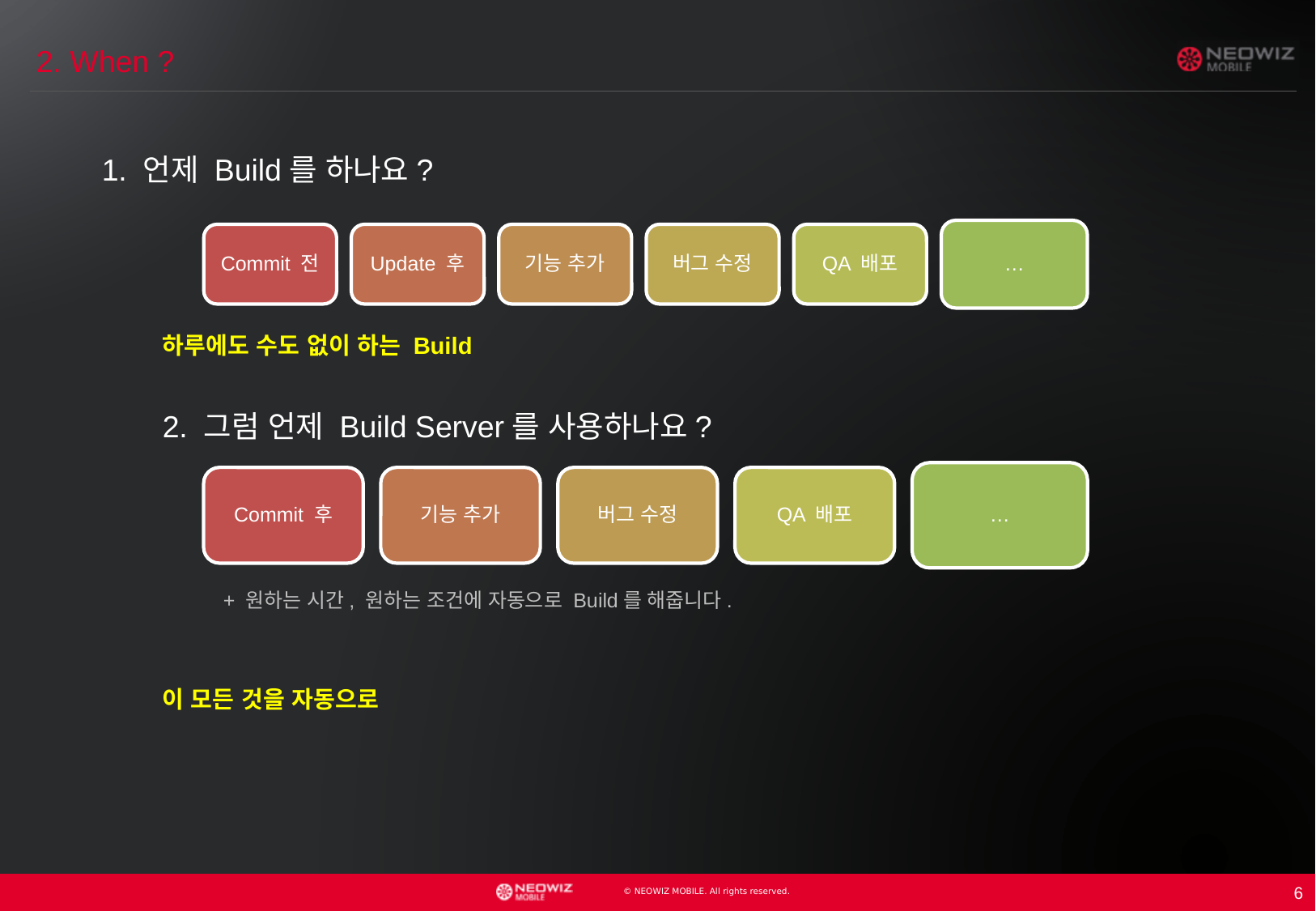

2. When ?
1. 언제 Build를 하나요?

하루에도 수도 없이 하는 Build

2. 그럼 언제 Build Server를 사용하나요?

	+ 원하는 시간, 원하는 조건에 자동으로 Build를 해줍니다.

이 모든 것을 자동으로

Commit 전
Update 후
기능 추가
버그 수정
QA 배포
…
Commit 후
기능 추가
버그 수정
QA 배포
…
6